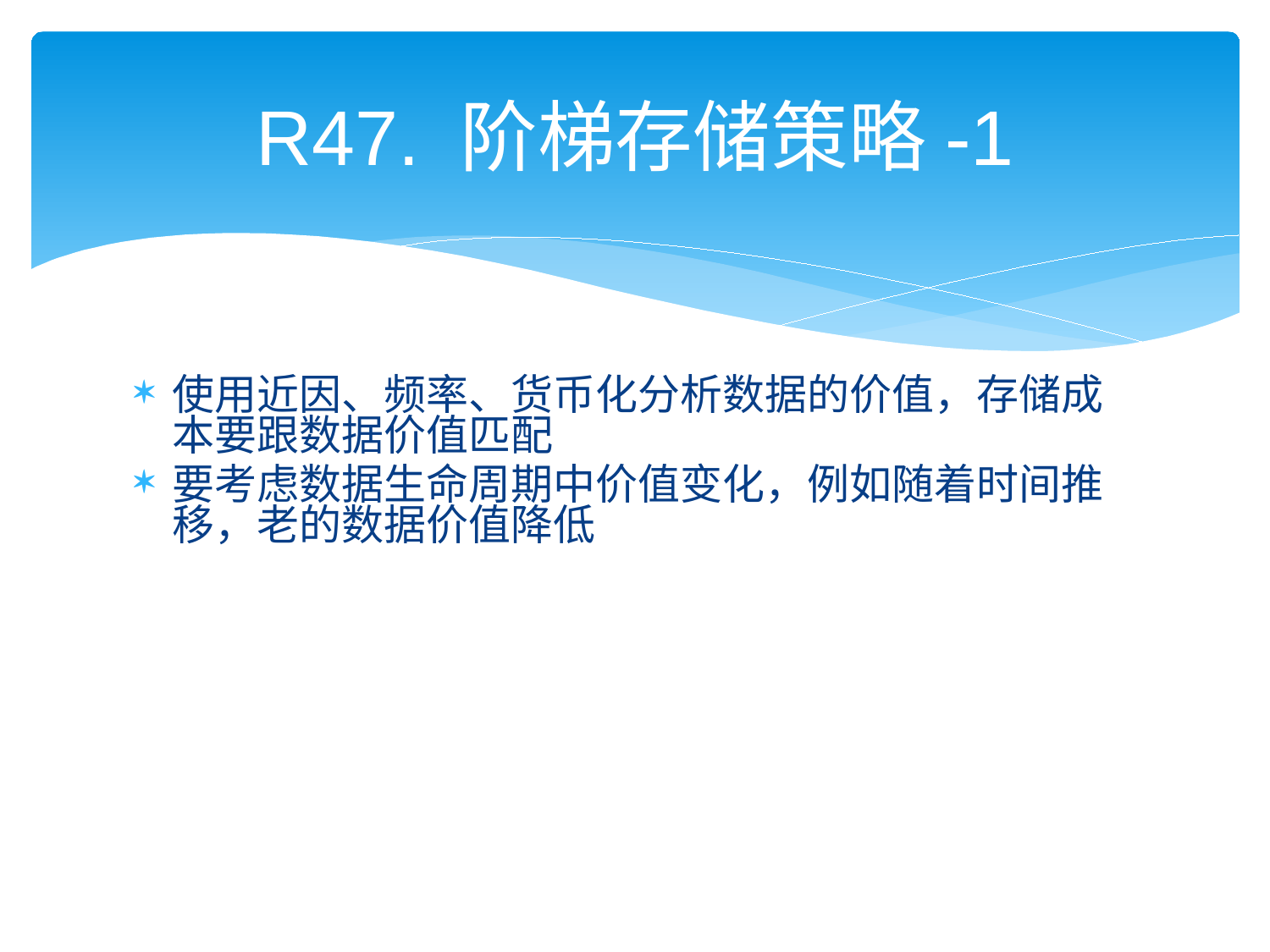

# R47. 阶梯存储策略-1
使用近因、频率、货币化分析数据的价值，存储成本要跟数据价值匹配
要考虑数据生命周期中价值变化，例如随着时间推移，老的数据价值降低